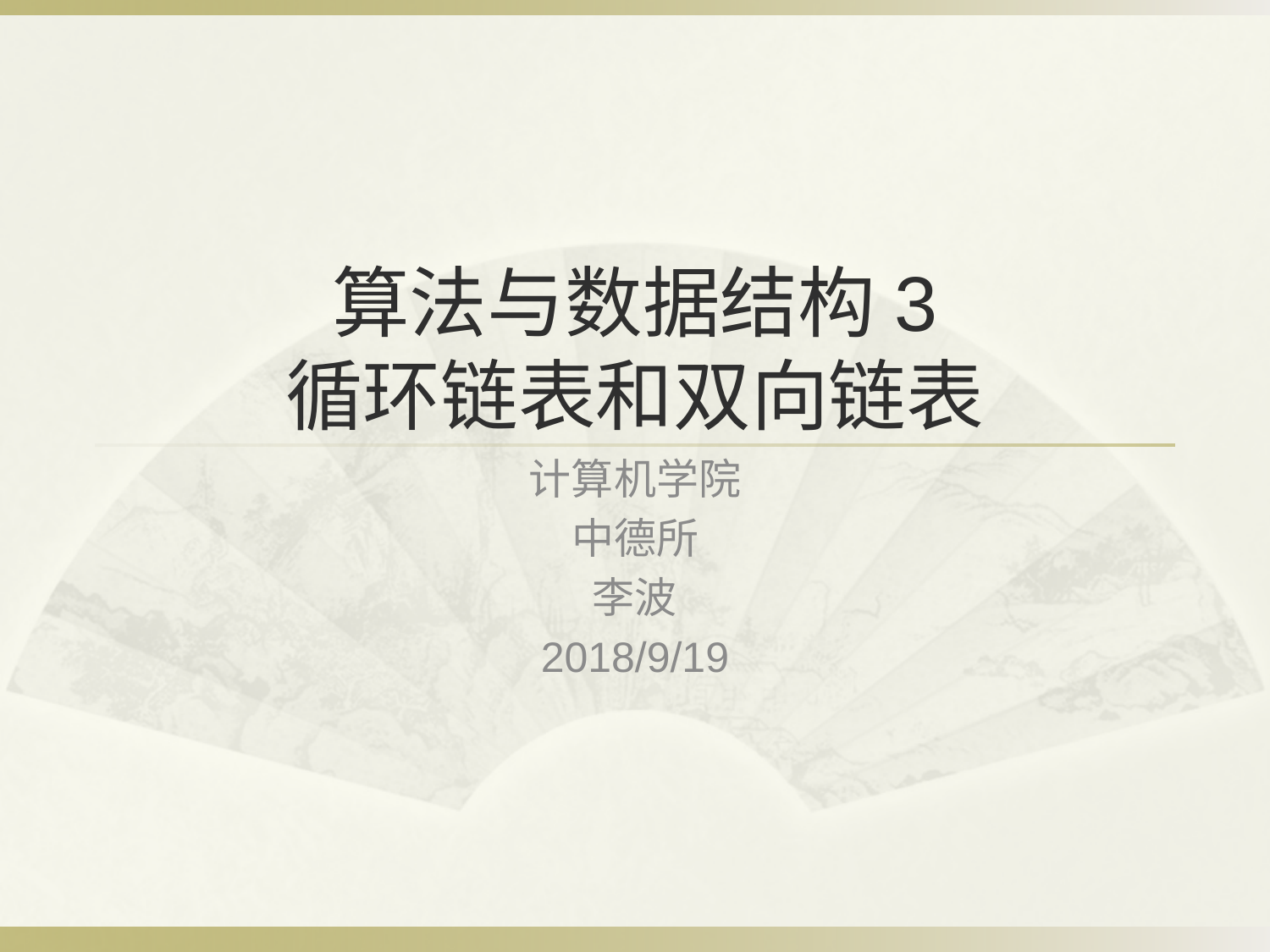

# 算法与数据结构3 循环链表和双向链表
计算机学院
中德所
李波
2018/9/19